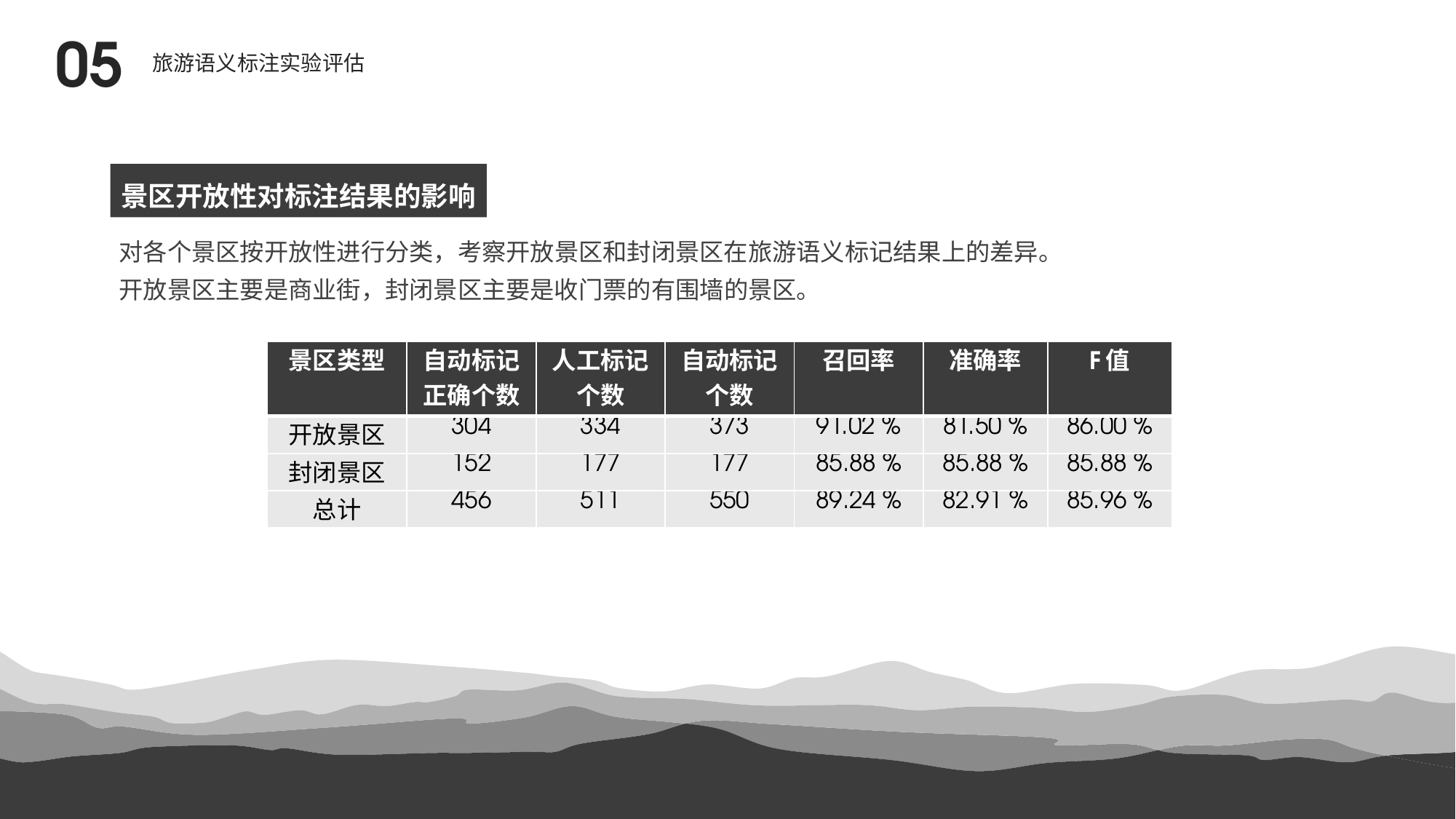

05
旅游语义标注实验评估
景区开放性对标注结果的影响
对各个景区按开放性进行分类，考察开放景区和封闭景区在旅游语义标记结果上的差异。
开放景区主要是商业街，封闭景区主要是收门票的有围墙的景区。
| 景区类型 | 自动标记正确个数 | 人工标记个数 | 自动标记个数 | 召回率 | 准确率 | F值 |
| --- | --- | --- | --- | --- | --- | --- |
| 开放景区 | 304 | 334 | 373 | 91.02 % | 81.50 % | 86.00 % |
| 封闭景区 | 152 | 177 | 177 | 85.88 % | 85.88 % | 85.88 % |
| 总计 | 456 | 511 | 550 | 89.24 % | 82.91 % | 85.96 % |